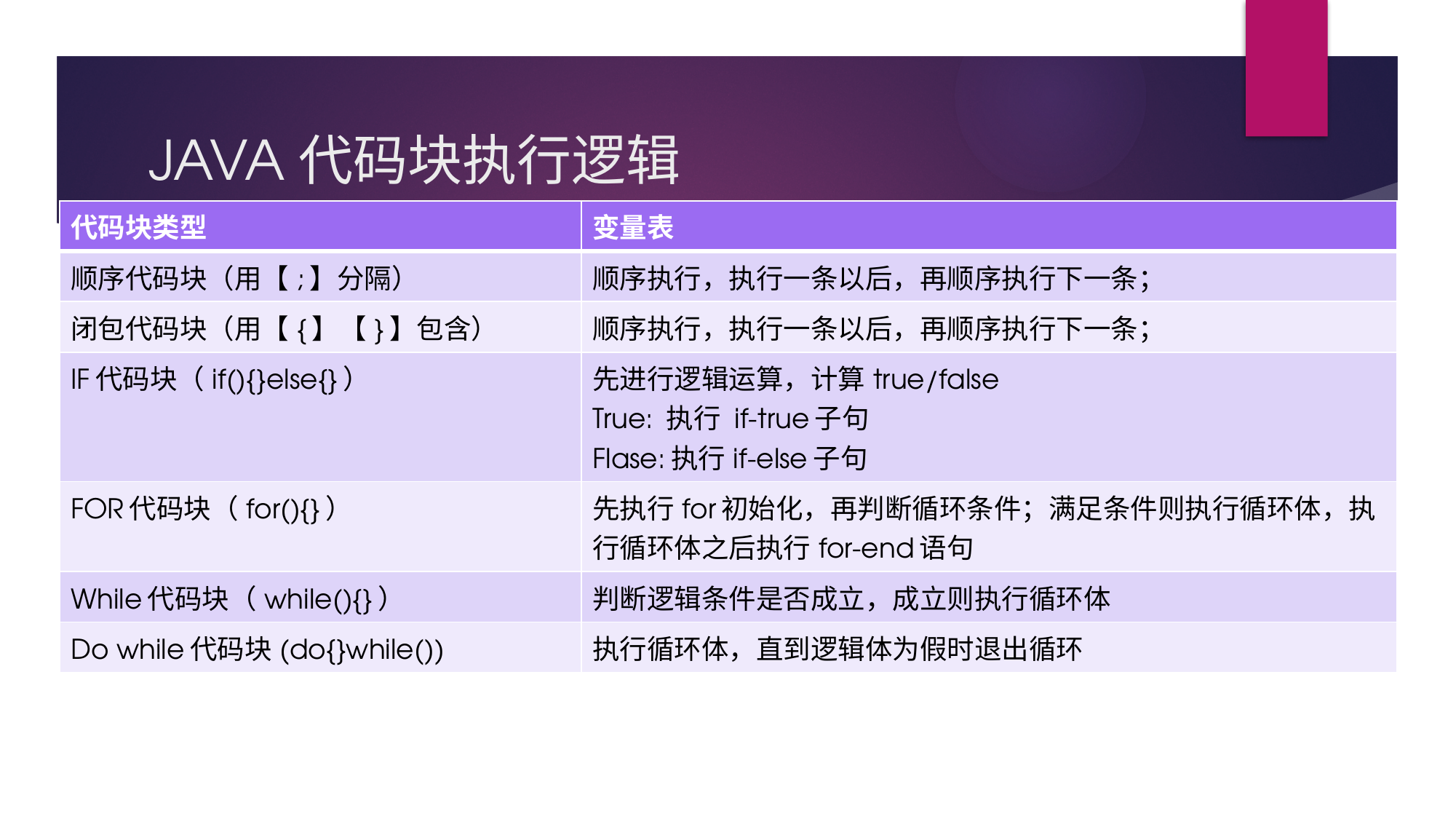

# JAVA代码块执行逻辑
| 代码块类型 | 变量表 |
| --- | --- |
| 顺序代码块（用【;】分隔） | 顺序执行，执行一条以后，再顺序执行下一条； |
| 闭包代码块（用【{】【}】包含） | 顺序执行，执行一条以后，再顺序执行下一条； |
| IF代码块（if(){}else{}） | 先进行逻辑运算，计算true/false True: 执行 if-true子句 Flase:执行if-else子句 |
| FOR代码块（for(){}） | 先执行for初始化，再判断循环条件；满足条件则执行循环体，执行循环体之后执行for-end语句 |
| While代码块（while(){}） | 判断逻辑条件是否成立，成立则执行循环体 |
| Do while代码块(do{}while()) | 执行循环体，直到逻辑体为假时退出循环 |